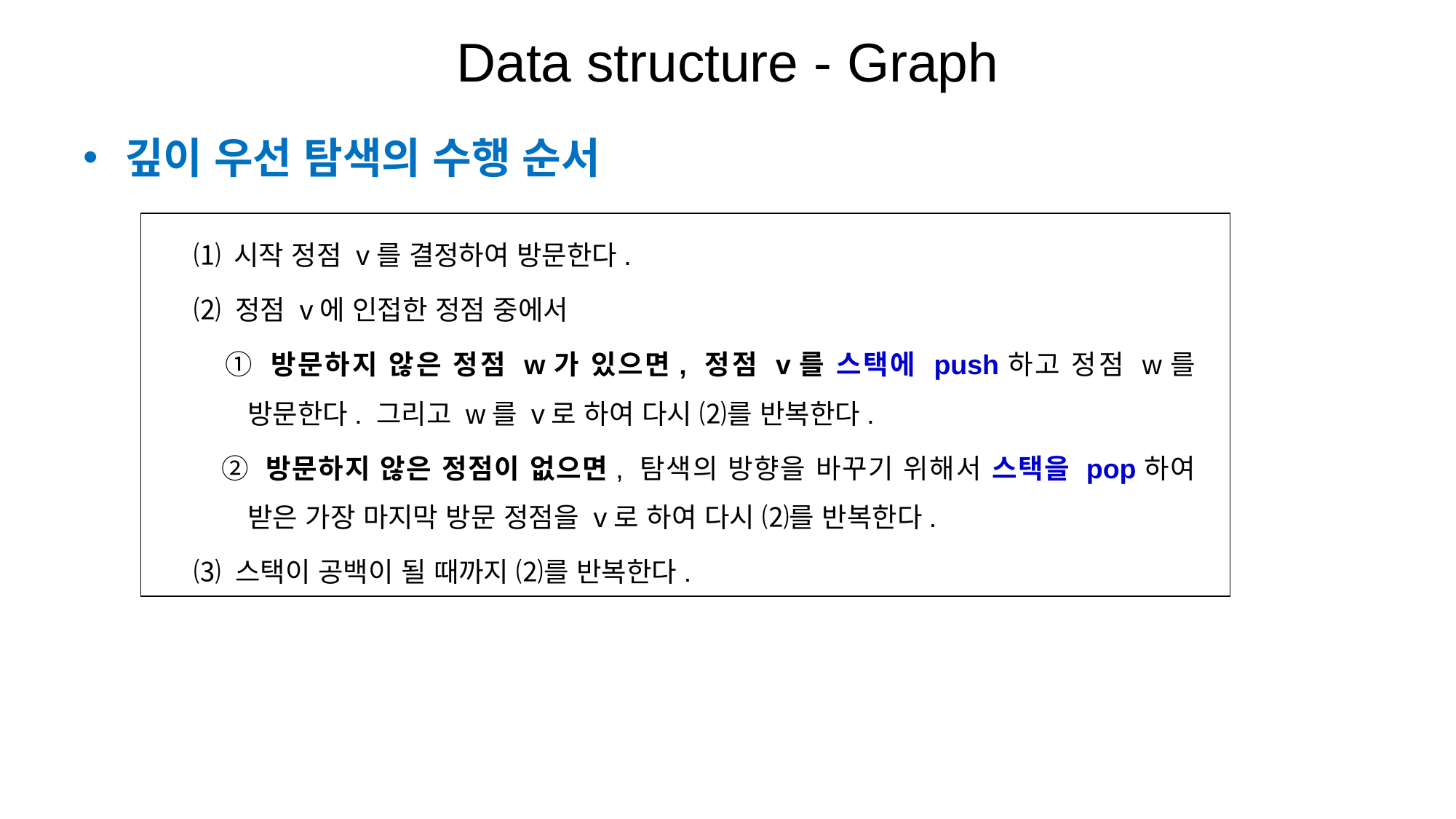

# Data structure - Graph
깊이 우선 탐색의 수행 순서

⑴ 시작 정점 v를 결정하여 방문한다.
⑵ 정점 v에 인접한 정점 중에서
   ① 방문하지 않은 정점 w가 있으면, 정점 v를 스택에 push하고 정점 w를 방문한다. 그리고 w를 v로 하여 다시 ⑵를 반복한다.
   ② 방문하지 않은 정점이 없으면, 탐색의 방향을 바꾸기 위해서 스택을 pop하여 받은 가장 마지막 방문 정점을 v로 하여 다시 ⑵를 반복한다.
⑶ 스택이 공백이 될 때까지 ⑵를 반복한다.